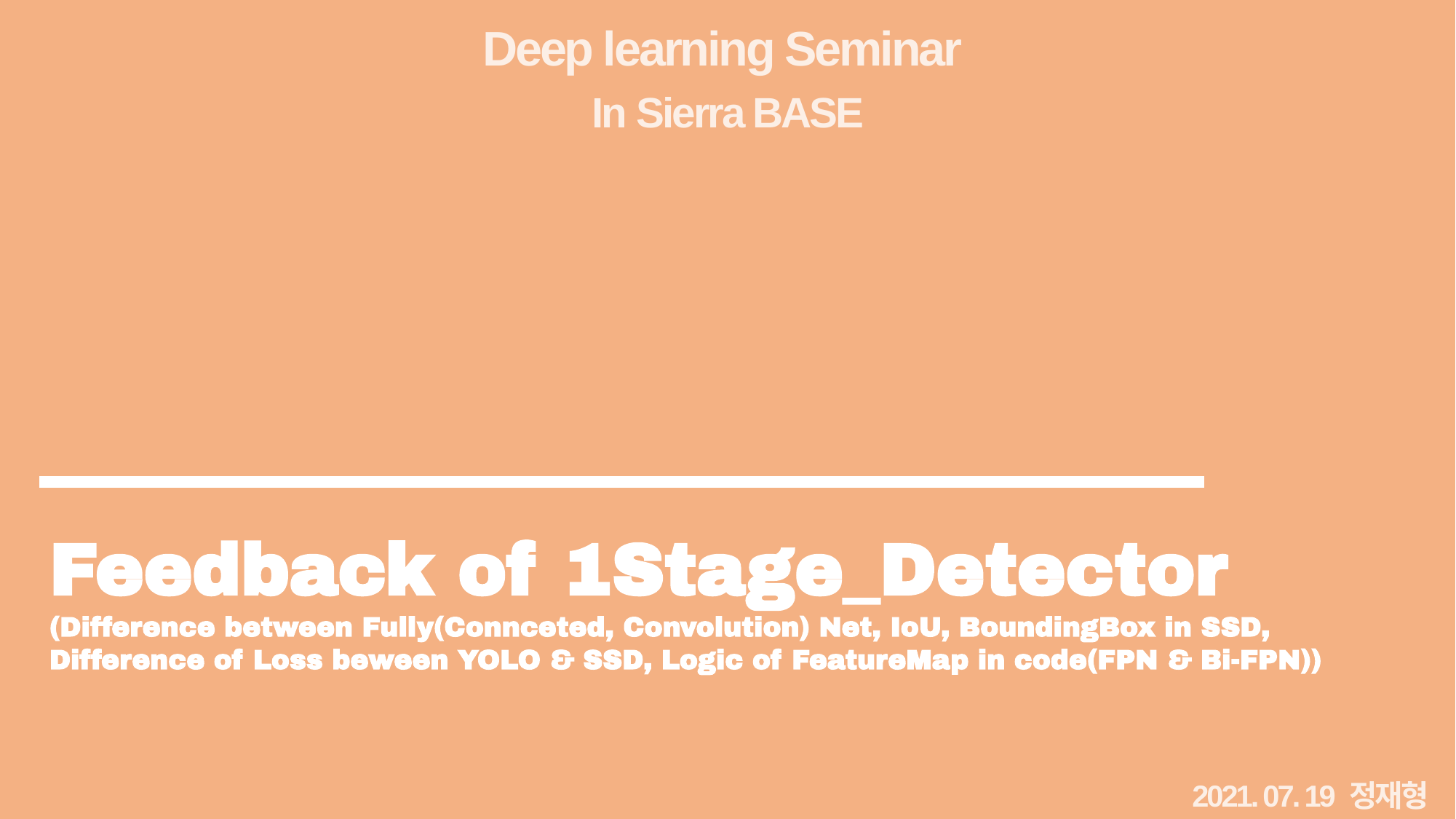

Deep learning Seminar
In Sierra BASE
RPN(loss),
BACKbone: resnet50,
Loss 수렴하게
fasterRCNN 내용추가
Feedback of 1Stage_Detector
(Difference between Fully(Connceted, Convolution) Net, IoU, BoundingBox in SSD,
Difference of Loss beween YOLO & SSD, Logic of FeatureMap in code(FPN & Bi-FPN))
2021. 07. 19 정재형